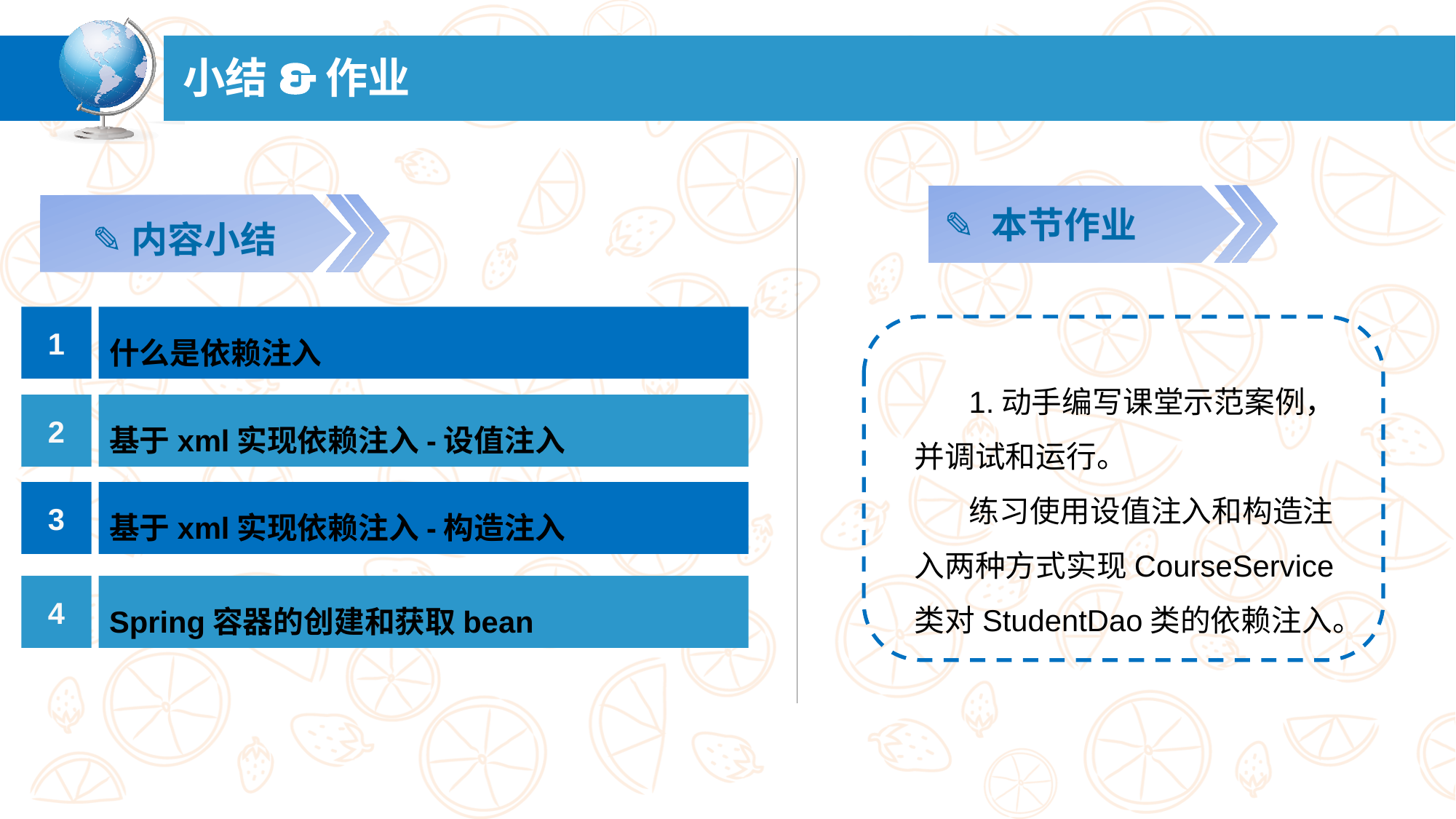

# 小结&作业

✎ 本节作业

✎内容小结
1
什么是依赖注入

1.动手编写课堂示范案例，并调试和运行。
练习使用设值注入和构造注入两种方式实现CourseService类对StudentDao类的依赖注入。
2
基于xml实现依赖注入-设值注入
3
基于xml实现依赖注入-构造注入
4
Spring容器的创建和获取bean